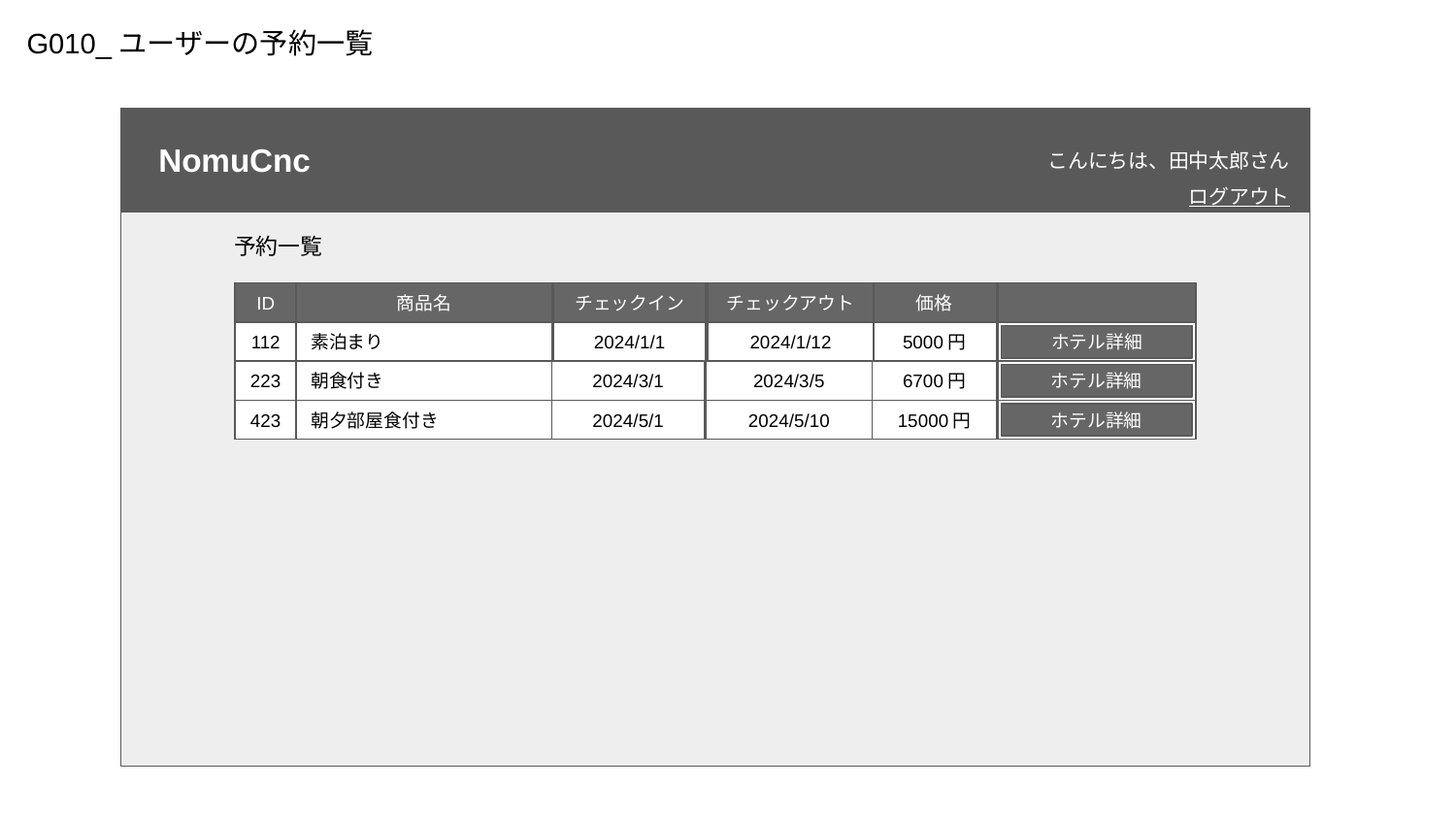

G010_ユーザーの予約一覧

こんにちは、田中太郎さん
ログアウト
NomuCnc
予約一覧

ID
商品名
チェックイン
チェックアウト
価格

112
素泊まり
5000円

2024/1/1
2024/1/12
ホテル詳細
223
朝食付き
2024/3/1
2024/3/5
6700円

ホテル詳細
423
朝夕部屋食付き
2024/5/1
2024/5/10
15000円

ホテル詳細